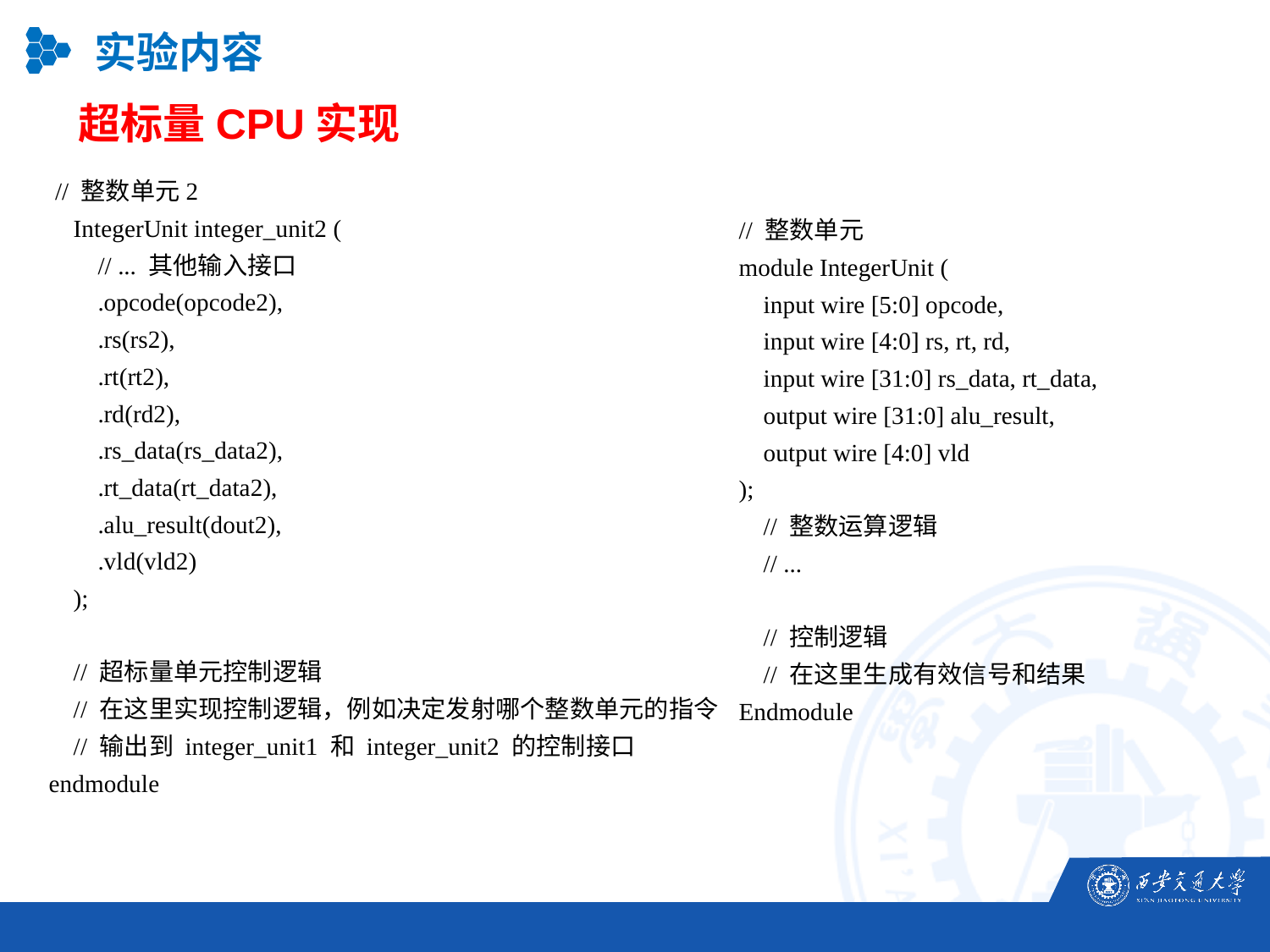

实验内容
超标量CPU实现
 // 整数单元2
    IntegerUnit integer_unit2 (
        // ... 其他输入接口
        .opcode(opcode2),
        .rs(rs2),
        .rt(rt2),
        .rd(rd2),
        .rs_data(rs_data2),
        .rt_data(rt_data2),
        .alu_result(dout2),
        .vld(vld2)
    );

    // 超标量单元控制逻辑
    // 在这里实现控制逻辑，例如决定发射哪个整数单元的指令
    // 输出到 integer_unit1 和 integer_unit2 的控制接口
endmodule
// 整数单元
module IntegerUnit (
    input wire [5:0] opcode,
    input wire [4:0] rs, rt, rd,
    input wire [31:0] rs_data, rt_data,
    output wire [31:0] alu_result,
    output wire [4:0] vld
);
    // 整数运算逻辑
    // ...

    // 控制逻辑
    // 在这里生成有效信号和结果
Endmodule